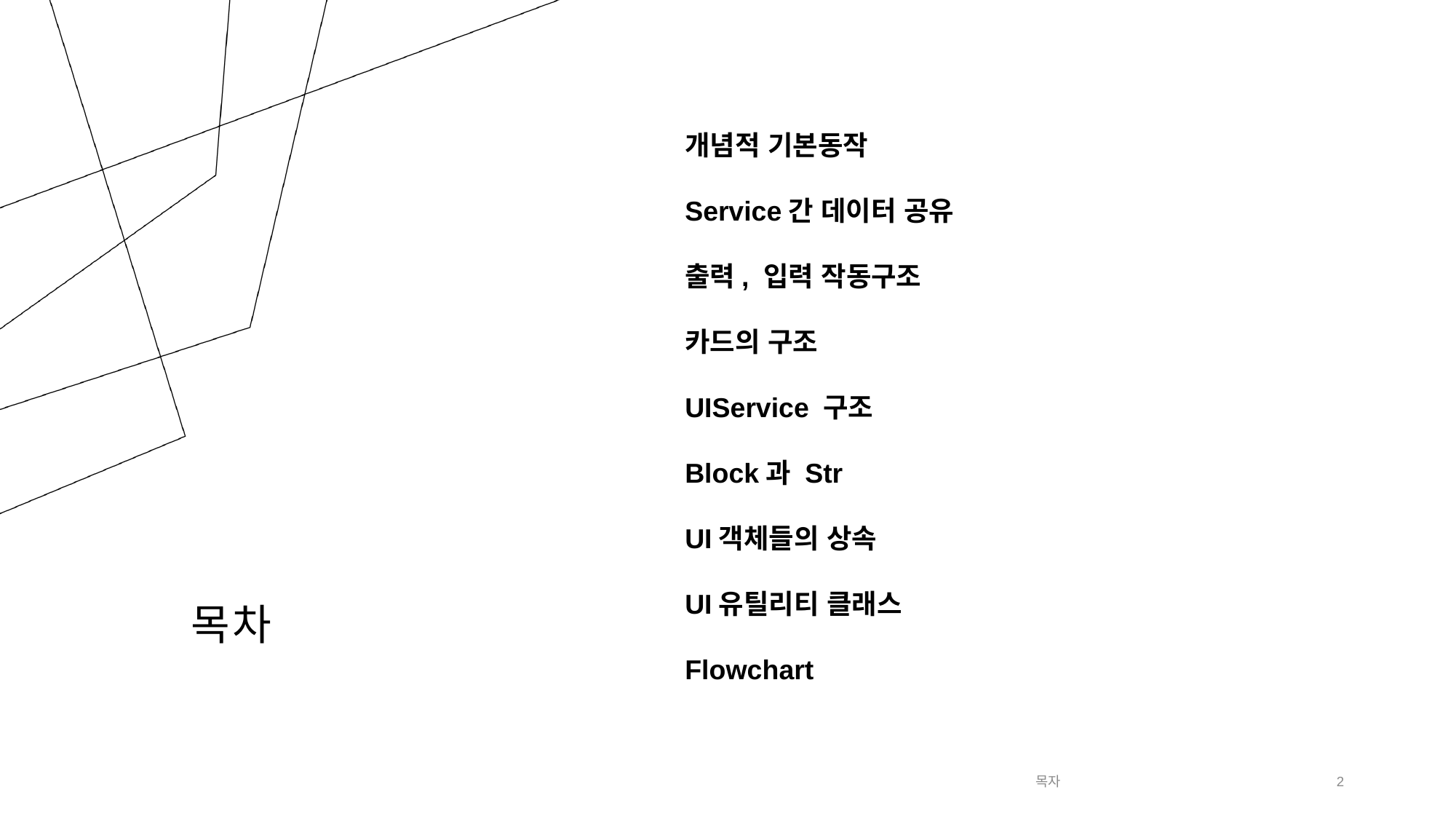

개념적 기본동작

Service간 데이터 공유

출력, 입력 작동구조

카드의 구조

UIService 구조

Block과 Str

UI객체들의 상속

UI유틸리티 클래스

Flowchart
# 목차
목자
2